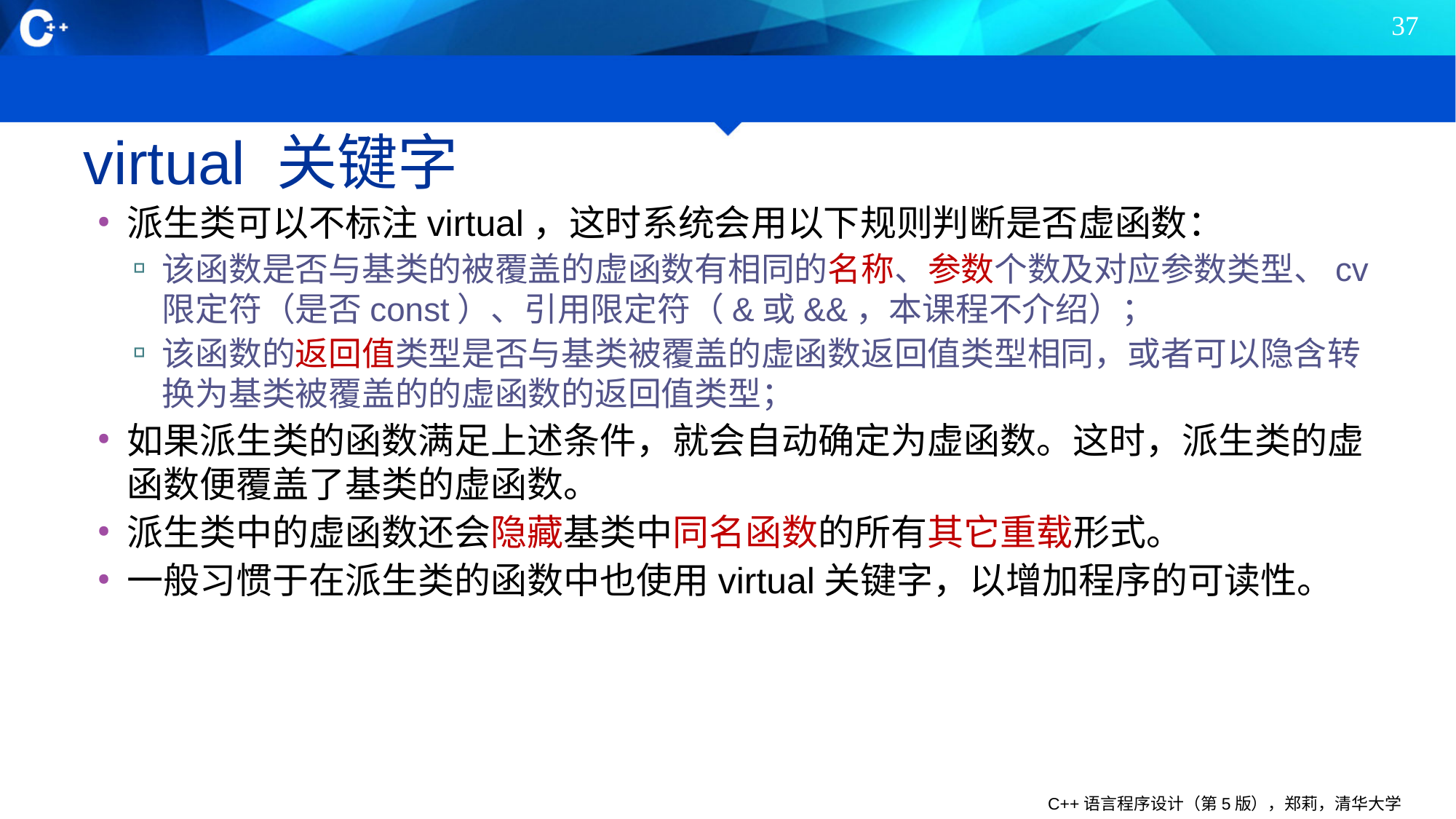

37
# virtual 关键字
派生类可以不标注virtual，这时系统会用以下规则判断是否虚函数：
该函数是否与基类的被覆盖的虚函数有相同的名称、参数个数及对应参数类型、cv限定符（是否const）、引用限定符（&或&&，本课程不介绍）；
该函数的返回值类型是否与基类被覆盖的虚函数返回值类型相同，或者可以隐含转换为基类被覆盖的的虚函数的返回值类型；
如果派生类的函数满足上述条件，就会自动确定为虚函数。这时，派生类的虚函数便覆盖了基类的虚函数。
派生类中的虚函数还会隐藏基类中同名函数的所有其它重载形式。
一般习惯于在派生类的函数中也使用virtual关键字，以增加程序的可读性。